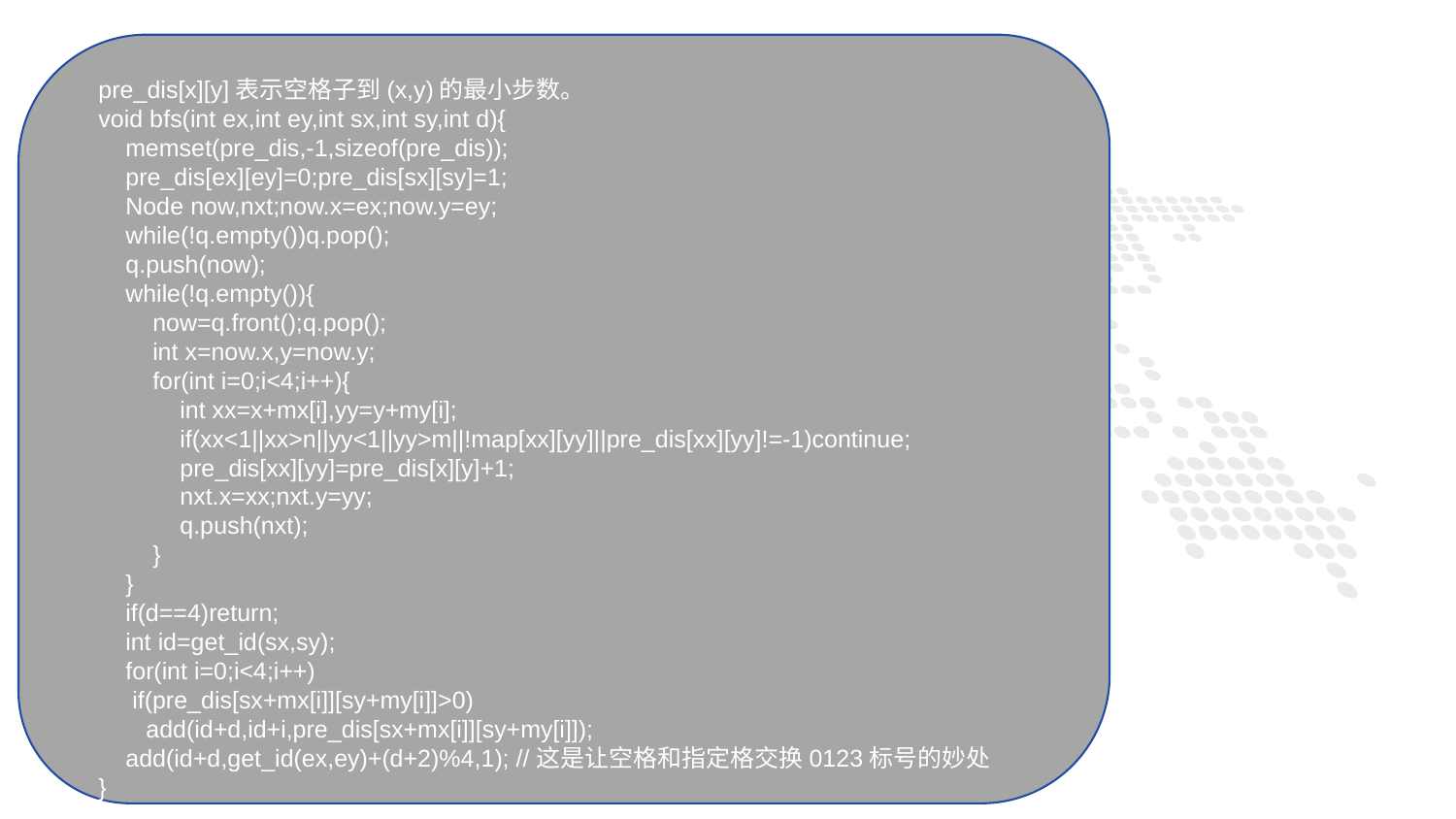

pre_dis[x][y]表示空格子到(x,y)的最小步数。
void bfs(int ex,int ey,int sx,int sy,int d){
    memset(pre_dis,-1,sizeof(pre_dis));
    pre_dis[ex][ey]=0;pre_dis[sx][sy]=1;
    Node now,nxt;now.x=ex;now.y=ey;
    while(!q.empty())q.pop();
    q.push(now);
    while(!q.empty()){
        now=q.front();q.pop();
        int x=now.x,y=now.y;
        for(int i=0;i<4;i++){
            int xx=x+mx[i],yy=y+my[i];
            if(xx<1||xx>n||yy<1||yy>m||!map[xx][yy]||pre_dis[xx][yy]!=-1)continue;
            pre_dis[xx][yy]=pre_dis[x][y]+1;
            nxt.x=xx;nxt.y=yy;
            q.push(nxt);
        }
    }
    if(d==4)return;
    int id=get_id(sx,sy);
    for(int i=0;i<4;i++)
     if(pre_dis[sx+mx[i]][sy+my[i]]>0)
       add(id+d,id+i,pre_dis[sx+mx[i]][sy+my[i]]);
    add(id+d,get_id(ex,ey)+(d+2)%4,1); //这是让空格和指定格交换0123标号的妙处
}
1
PART  ONE